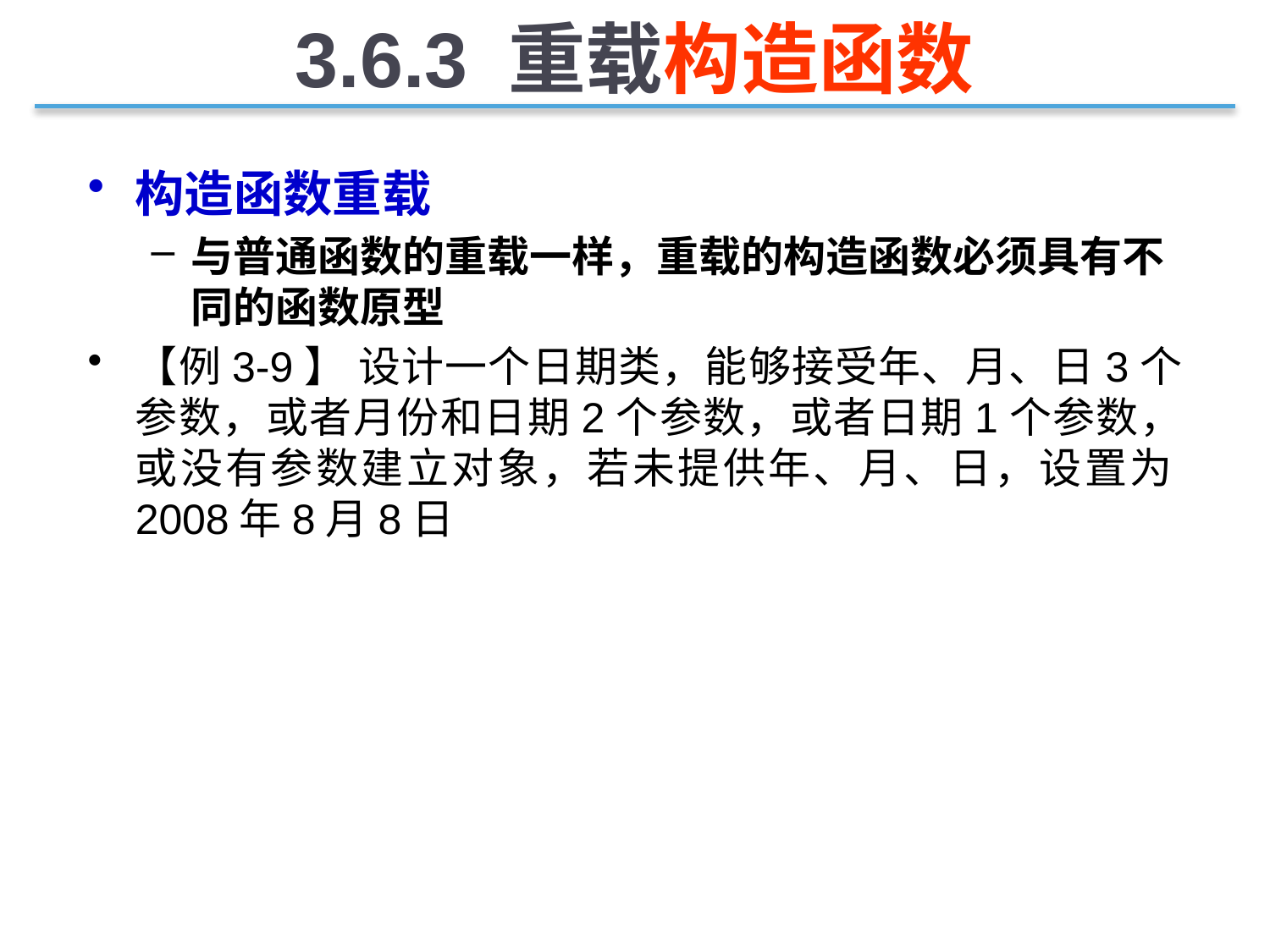

3.6.3 重载构造函数
构造函数重载
与普通函数的重载一样，重载的构造函数必须具有不同的函数原型
【例3-9】 设计一个日期类，能够接受年、月、日3个参数，或者月份和日期2个参数，或者日期1个参数，或没有参数建立对象，若未提供年、月、日，设置为2008年8月8日